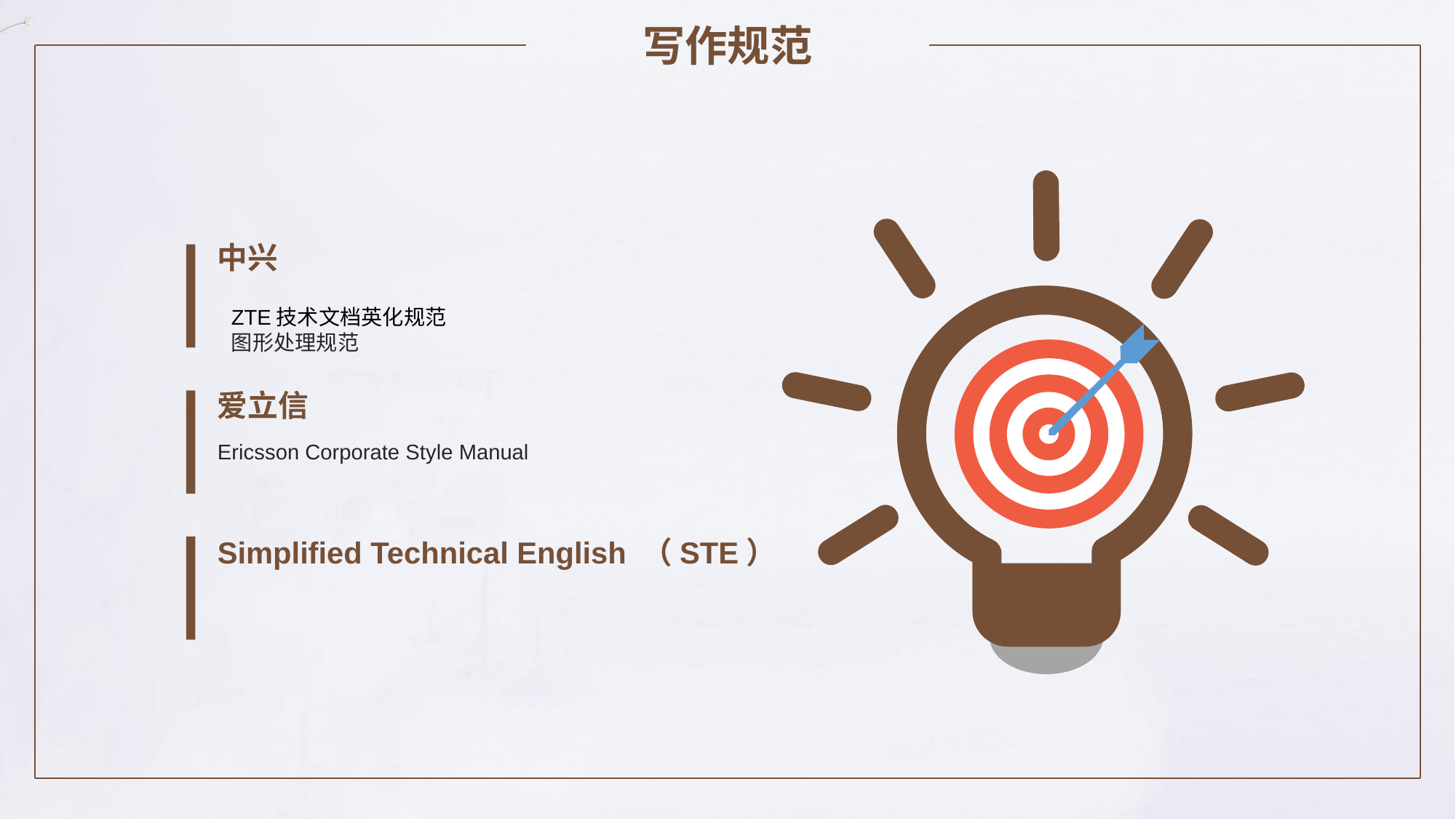

写作规范

中兴

ZTE技术文档英化规范
图形处理规范

爱立信
Ericsson Corporate Style Manual

Simplified Technical English （STE）